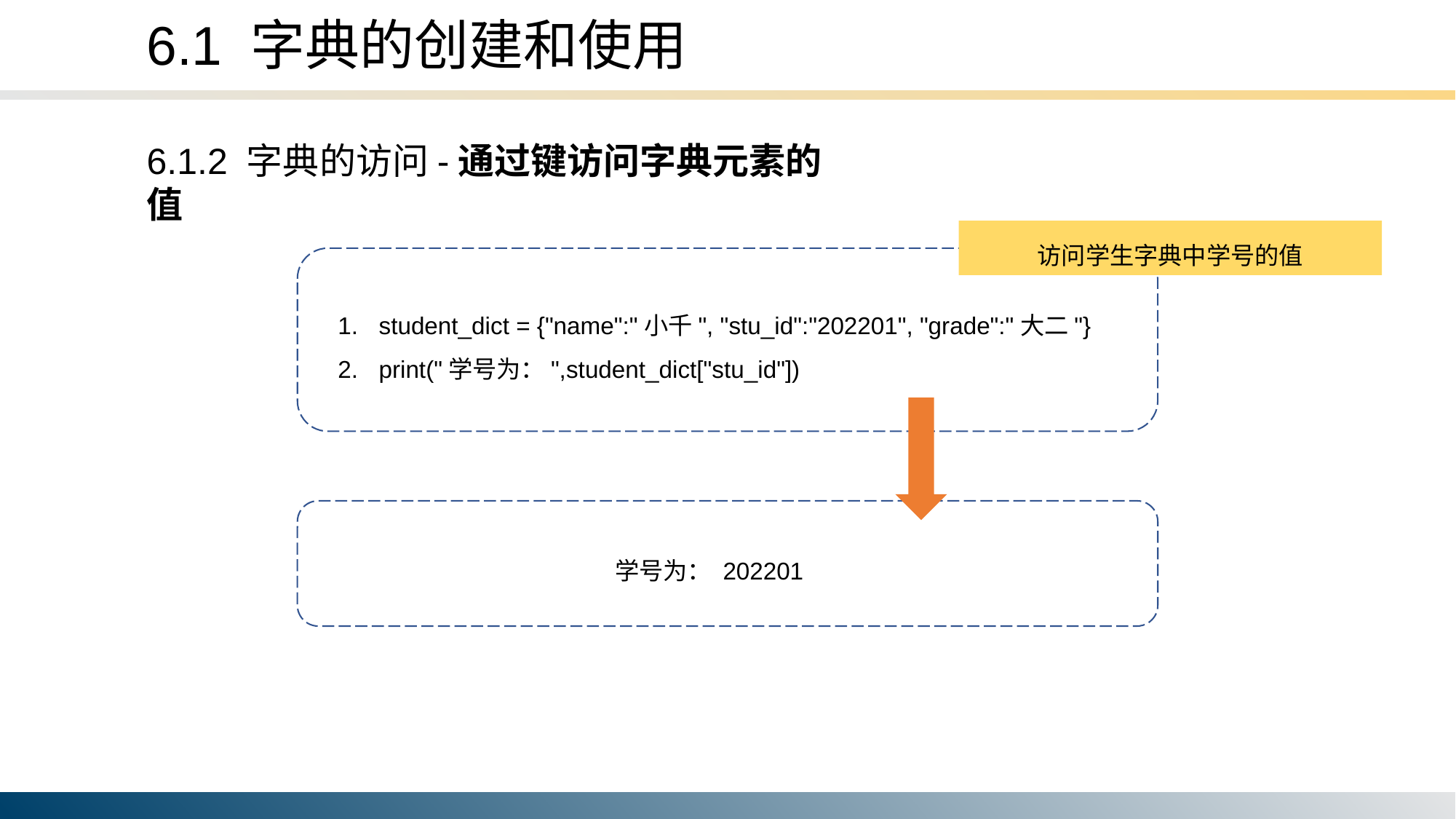

6.1 字典的创建和使用
6.1.2 字典的访问-通过键访问字典元素的值
访问学生字典中学号的值

student_dict = {"name":"小千", "stu_id":"202201", "grade":"大二"}
print("学号为：",student_dict["stu_id"])

学号为： 202201